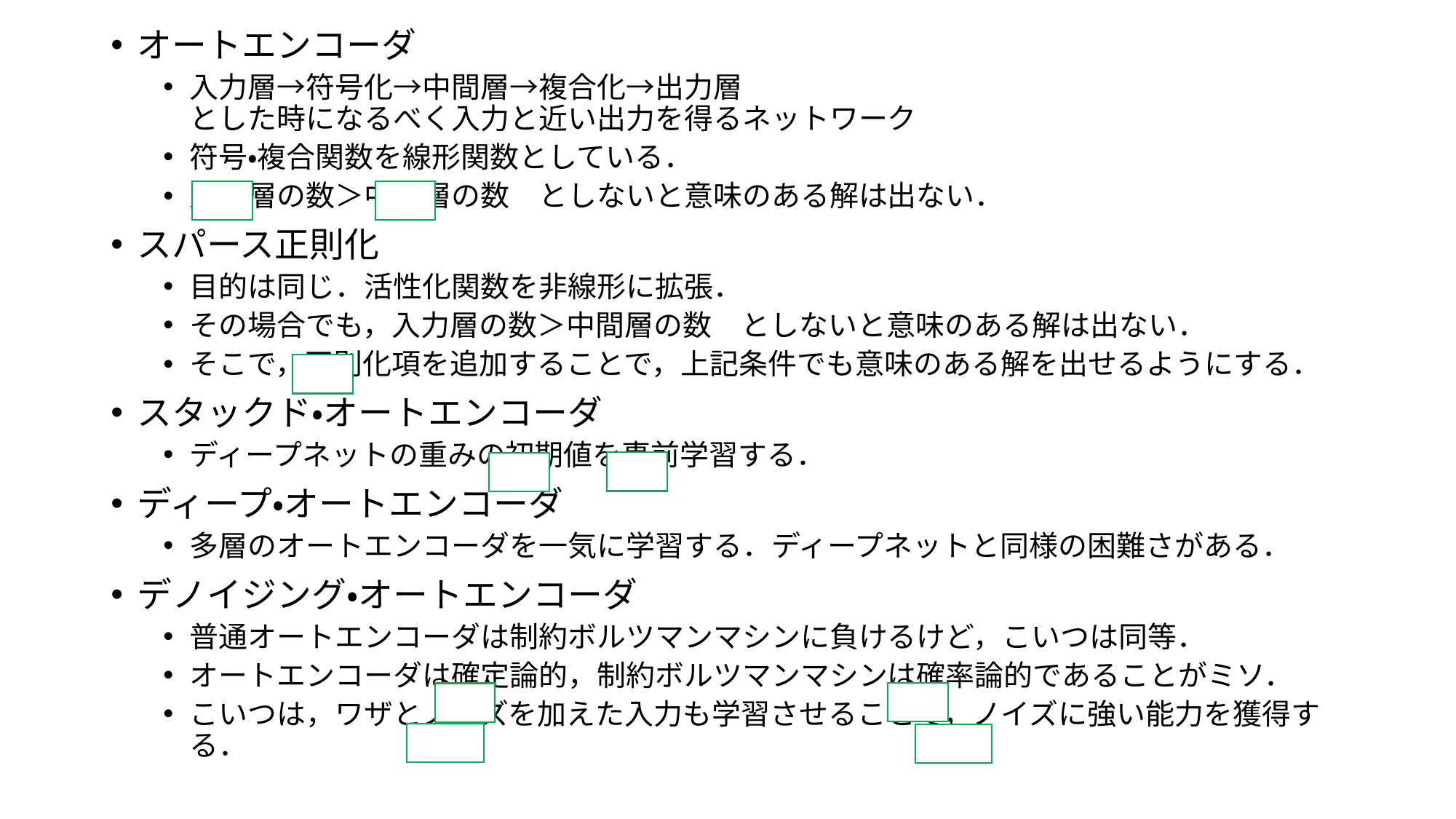

オートエンコーダ
入力層→符号化→中間層→複合化→出力層
とした時になるべく入力と近い出力を得るネットワーク
符号・複合関数を線形関数としている．
入力層の数＞中間層の数　としないと意味のある解は出ない．
スパース正則化
目的は同じ．活性化関数を非線形に拡張．
その場合でも，入力層の数＞中間層の数　としないと意味のある解は出ない．
そこで，正則化項を追加することで，上記条件でも意味のある解を出せるようにする．
スタックド・オートエンコーダ
ディープネットの重みの初期値を事前学習する．
ディープ・オートエンコーダ
多層のオートエンコーダを一気に学習する．ディープネットと同様の困難さがある．
デノイジング・オートエンコーダ
普通オートエンコーダは制約ボルツマンマシンに負けるけど，こいつは同等．
オートエンコーダは確定論的，制約ボルツマンマシンは確率論的であることがミソ．
こいつは，ワザとノイズを加えた入力も学習させることで，ノイズに強い能力を獲得する．